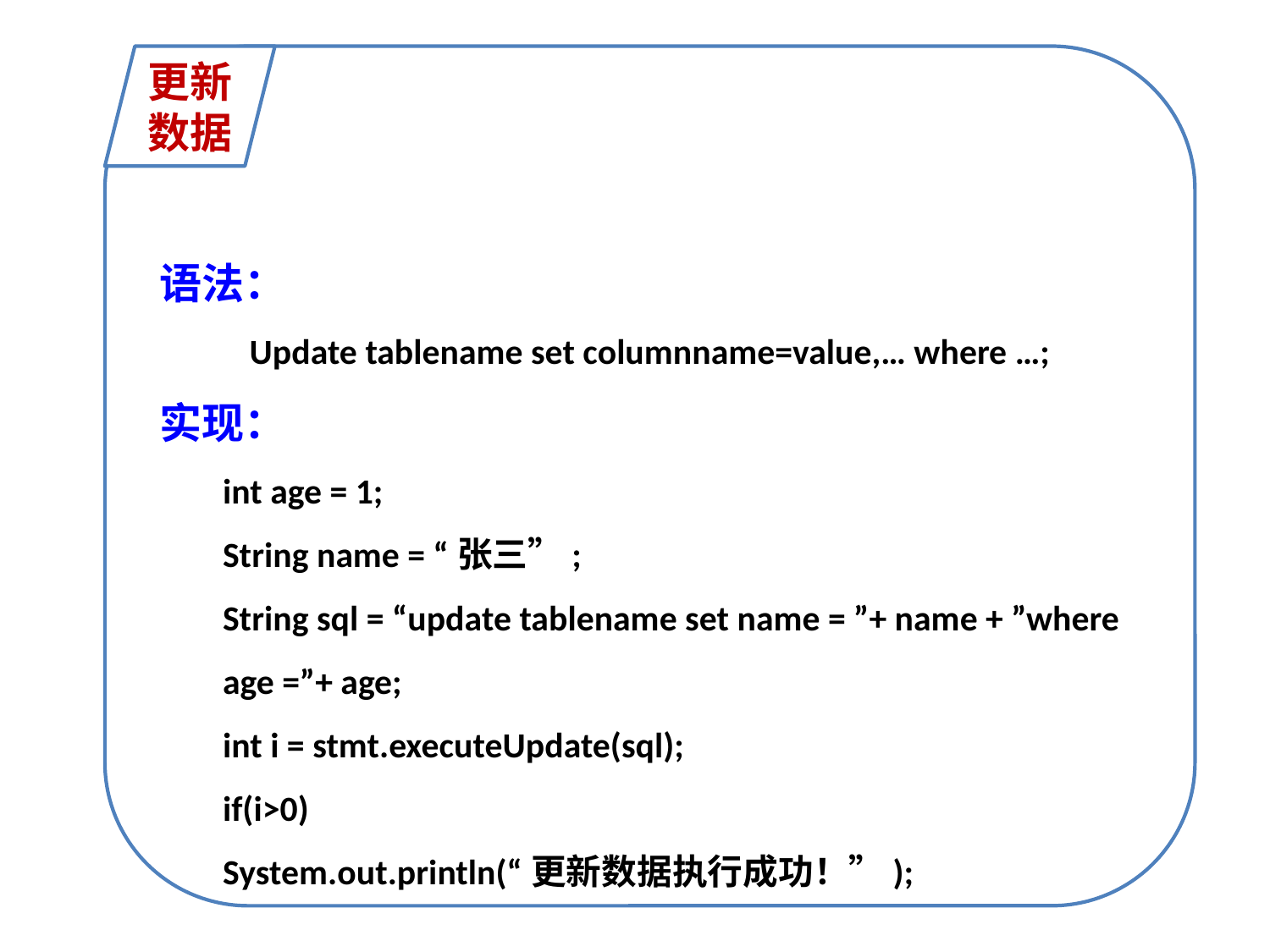

语法：
Update tablename set columnname=value,… where …;
实现：
int age = 1;
String name = “张三”;
String sql = “update tablename set name = ”+ name + ”where age =”+ age;
int i = stmt.executeUpdate(sql);
if(i>0)
System.out.println(“更新数据执行成功！”);
更新数据